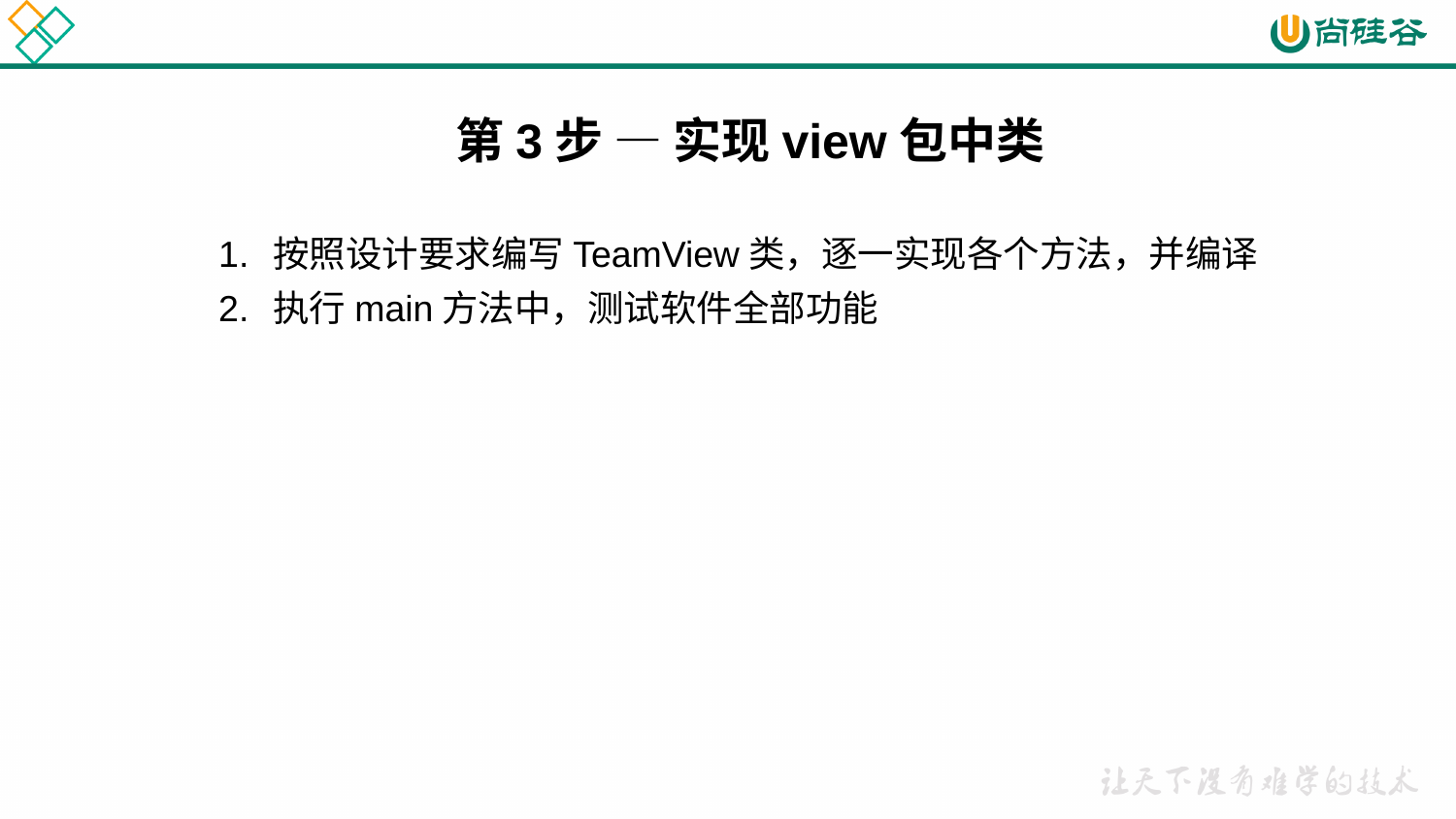

# 第3步 — 实现view包中类
按照设计要求编写TeamView类，逐一实现各个方法，并编译
执行main方法中，测试软件全部功能